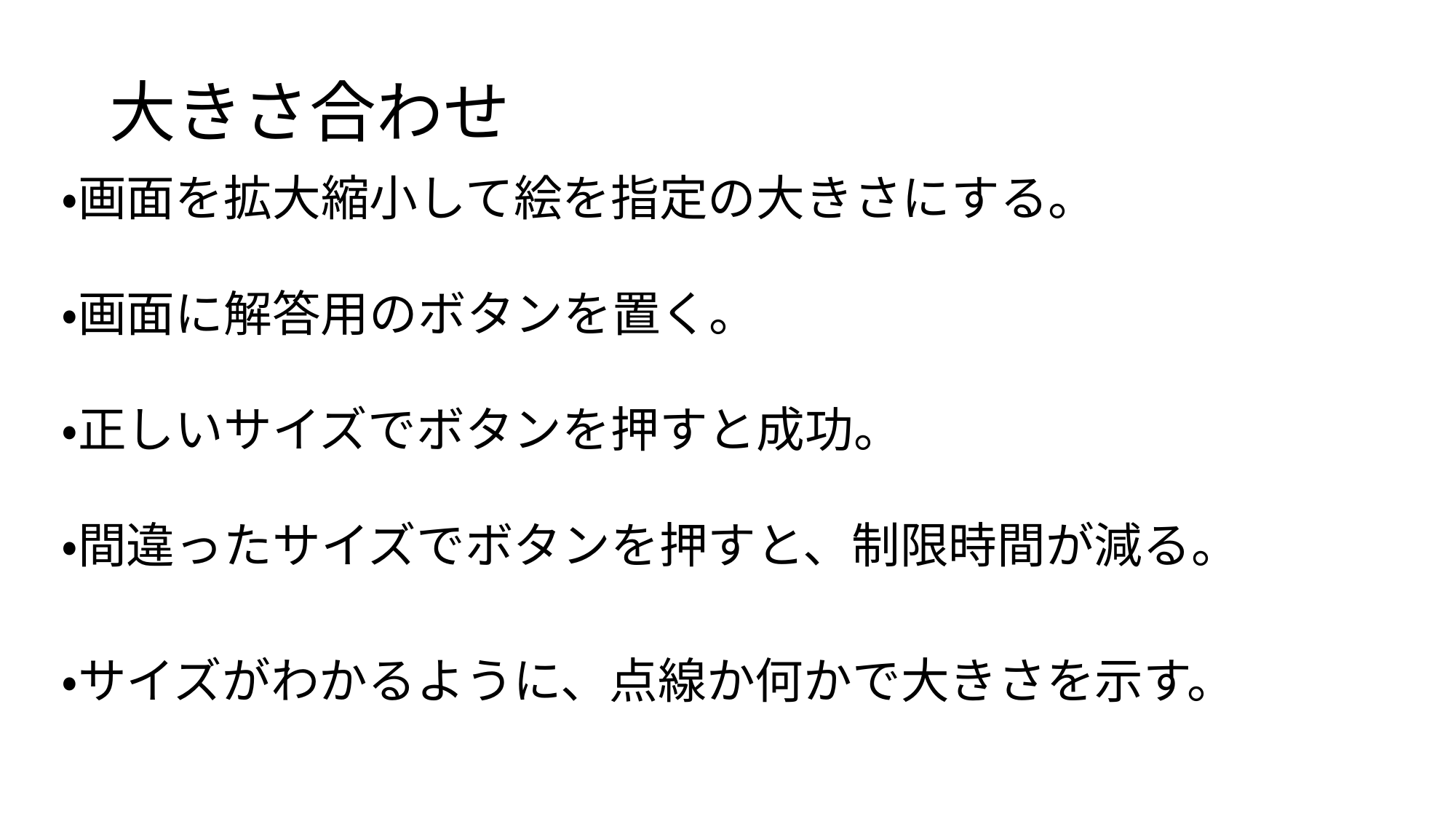

# 大きさ合わせ
・画面を拡大縮小して絵を指定の大きさにする。

・画面に解答用のボタンを置く。

・正しいサイズでボタンを押すと成功。

・間違ったサイズでボタンを押すと、制限時間が減る。

・サイズがわかるように、点線か何かで大きさを示す。